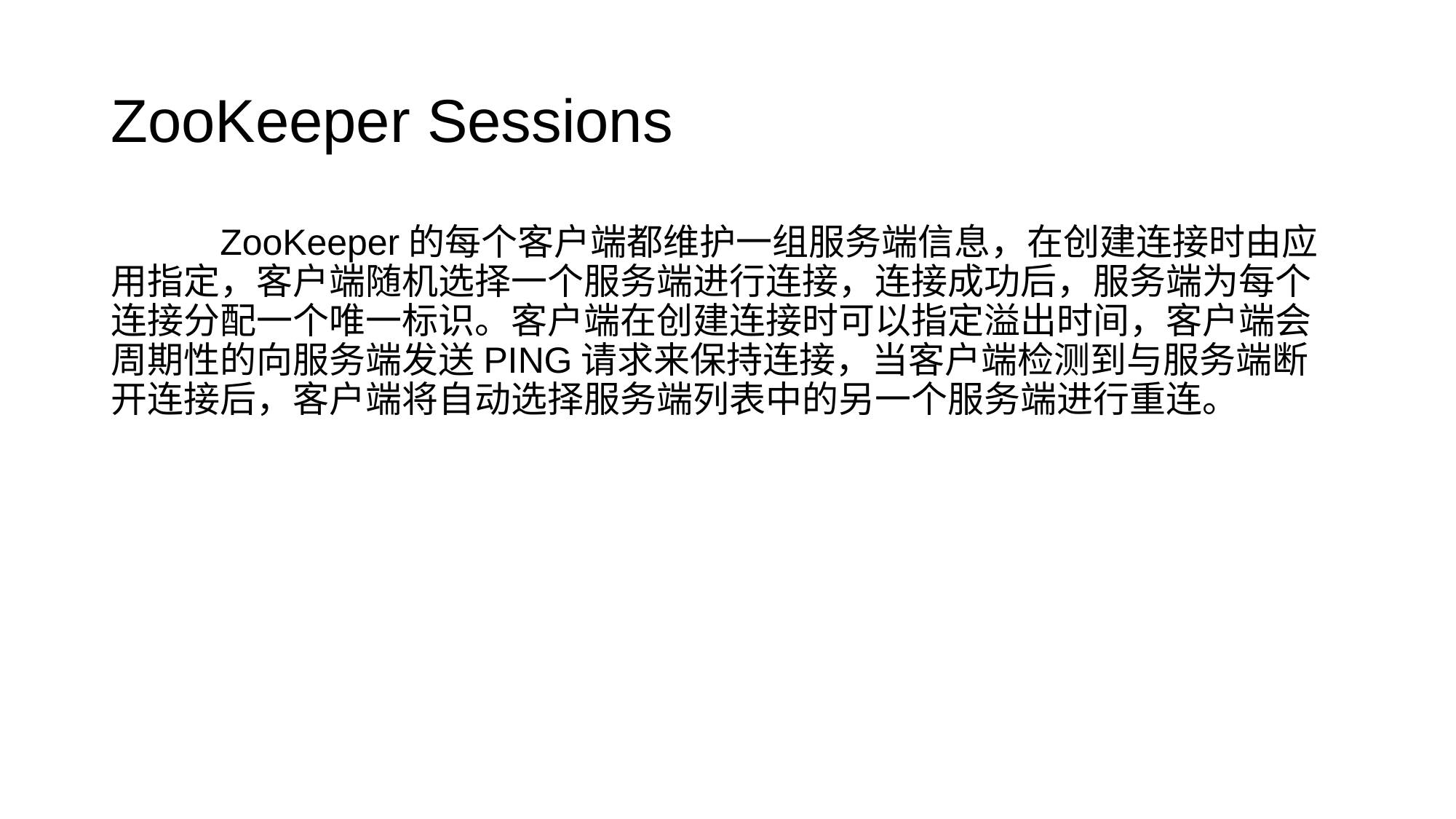

# ZooKeeper Sessions
	ZooKeeper的每个客户端都维护一组服务端信息，在创建连接时由应用指定，客户端随机选择一个服务端进行连接，连接成功后，服务端为每个连接分配一个唯一标识。客户端在创建连接时可以指定溢出时间，客户端会周期性的向服务端发送PING请求来保持连接，当客户端检测到与服务端断开连接后，客户端将自动选择服务端列表中的另一个服务端进行重连。